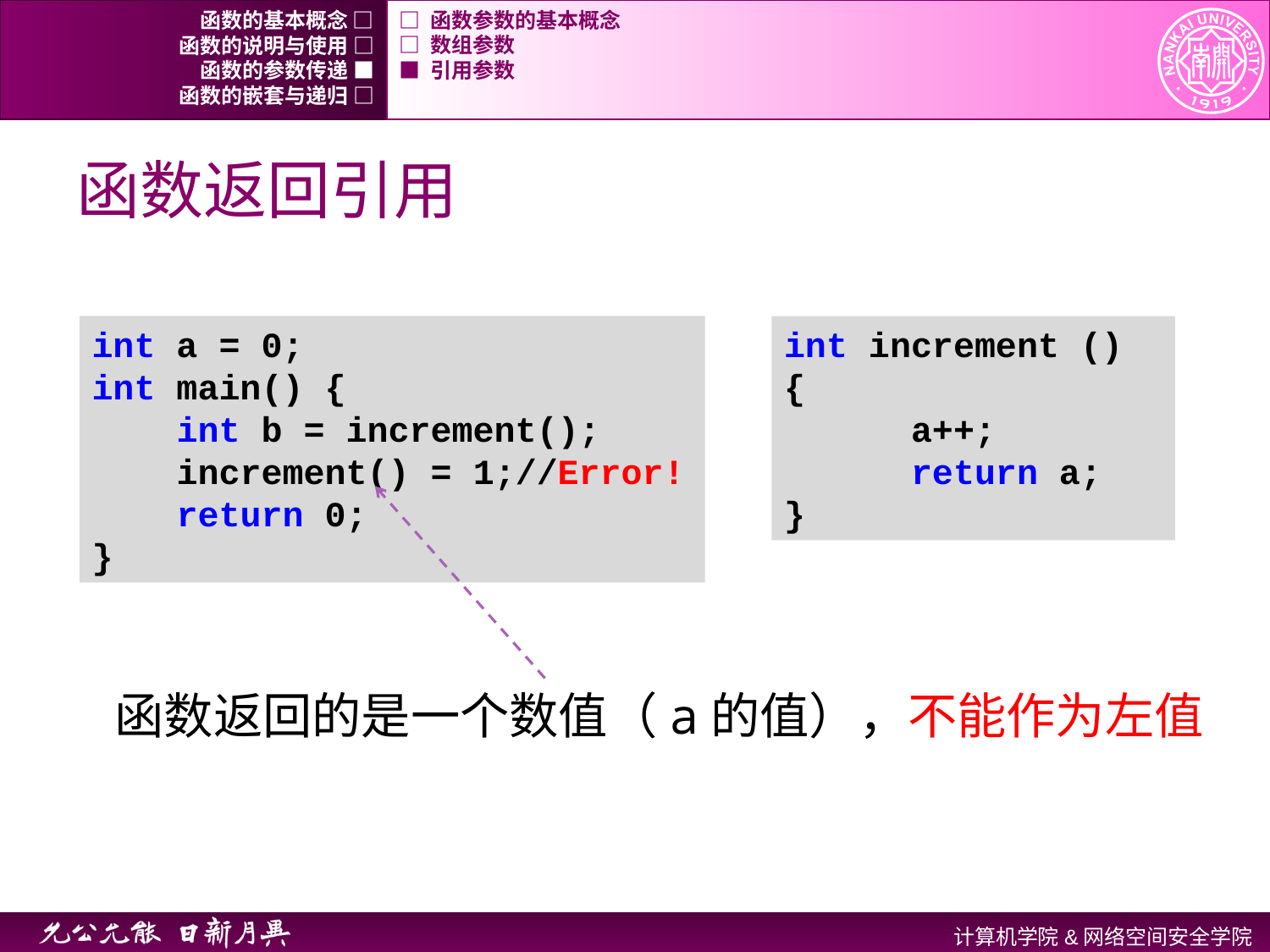

函数的基本概念 □
□ 函数参数的基本概念
函数的说明与使用 □
□ 数组参数
函数的参数传递 ■
■ 引用参数
函数的嵌套与递归 □

# 函数返回引用
int a = 0;
int main() {
    int b = increment();
    increment() = 1;//Error!
    return 0;
}
int increment () {
	a++;
	return a;
}
函数返回的是一个数值（a的值），不能作为左值